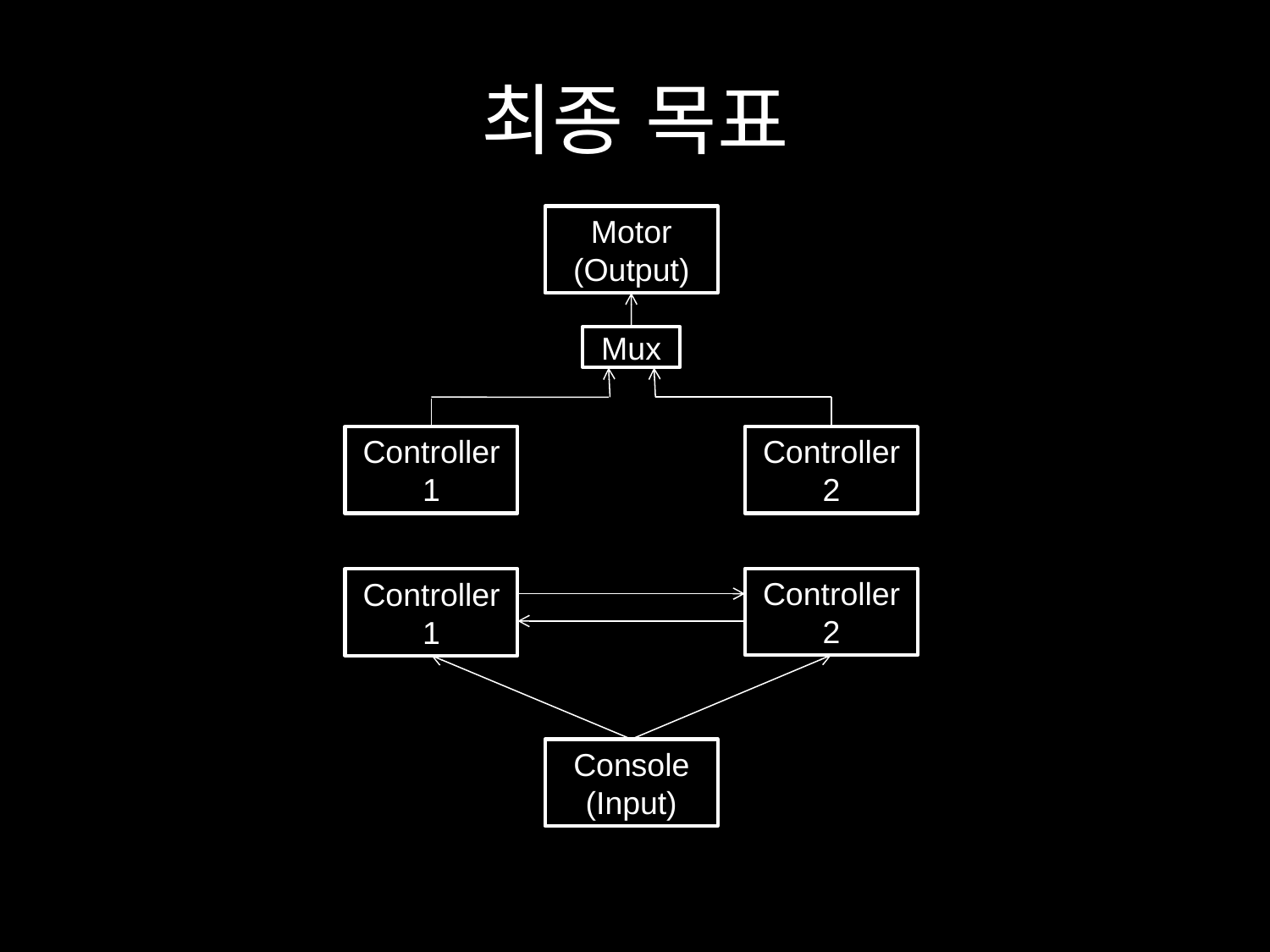

# 최종 목표
Motor
(Output)
Mux
Controller 1
Controller 2
Controller 2
Controller 1
Console
(Input)